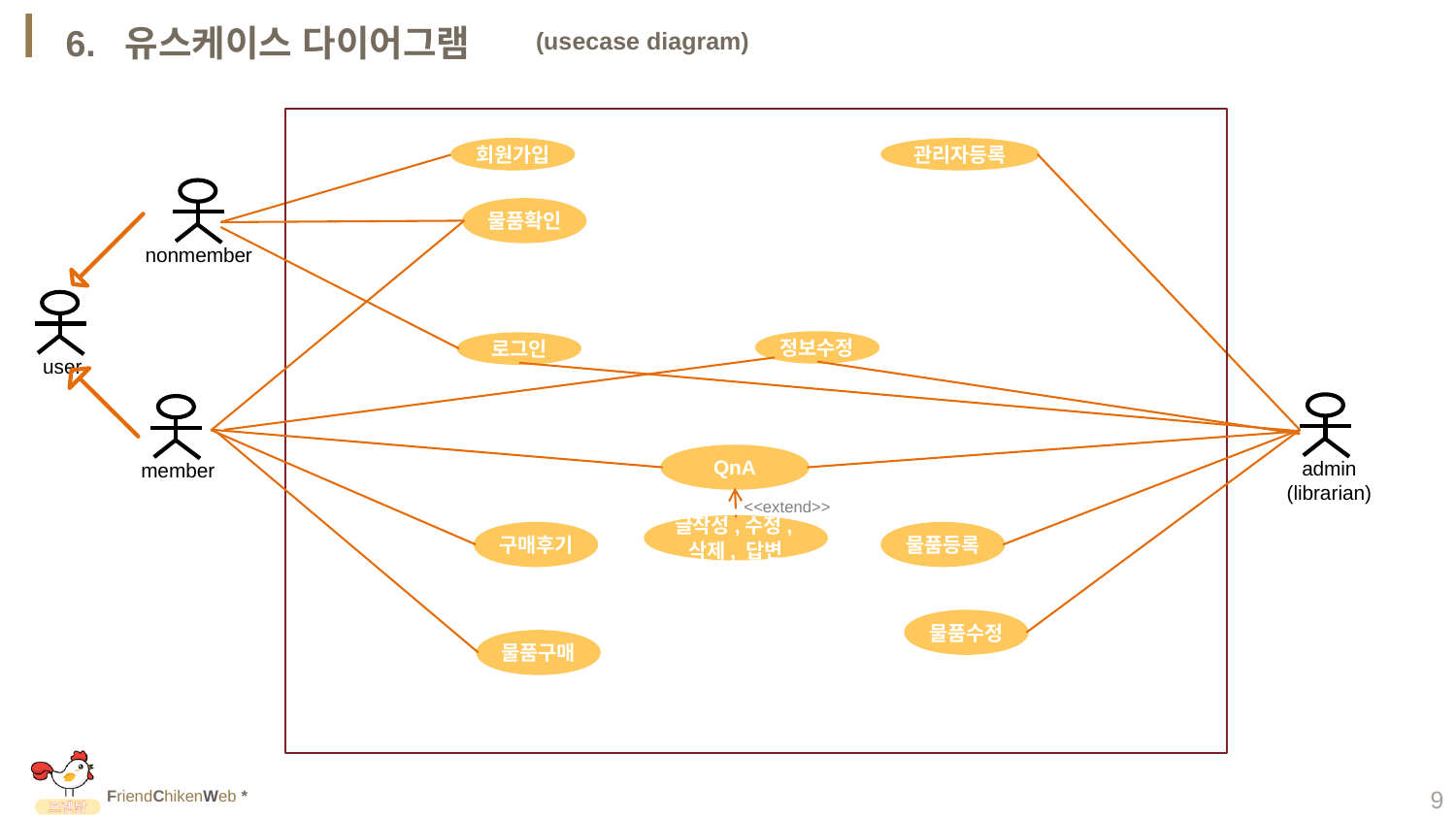

6.  유스케이스 다이어그램
(usecase diagram)

회원가입
관리자등록

nonmember

물품확인

user
정보수정
로그인

admin
(librarian)

member
QnA
<<extend>>
글작성,수정,삭제, 답변
구매후기
물품등록
물품수정
물품구매
9